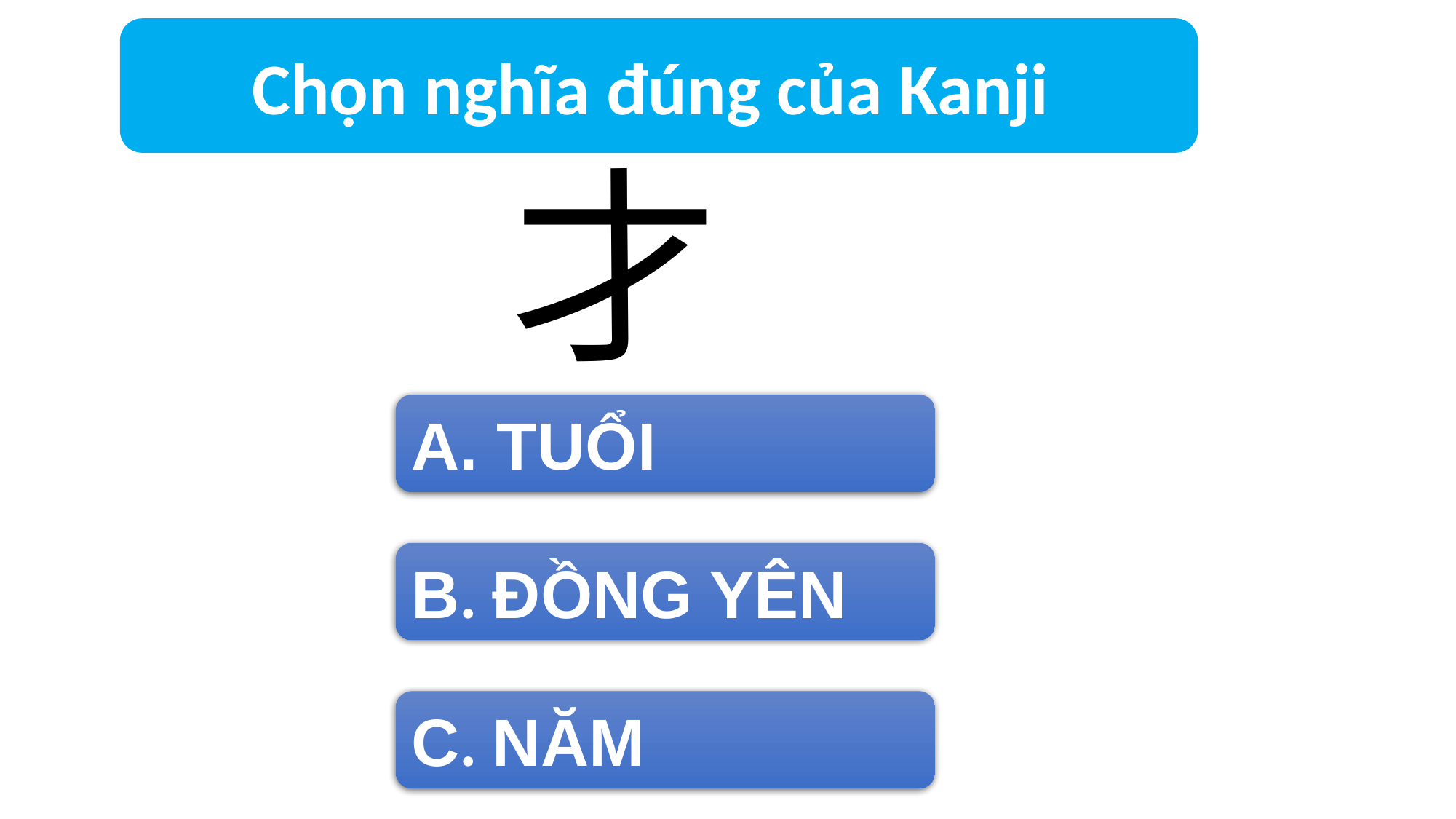

Chọn nghĩa đúng của Kanji
才
A. TUỔI
B. ĐỒNG YÊN
C. NĂM